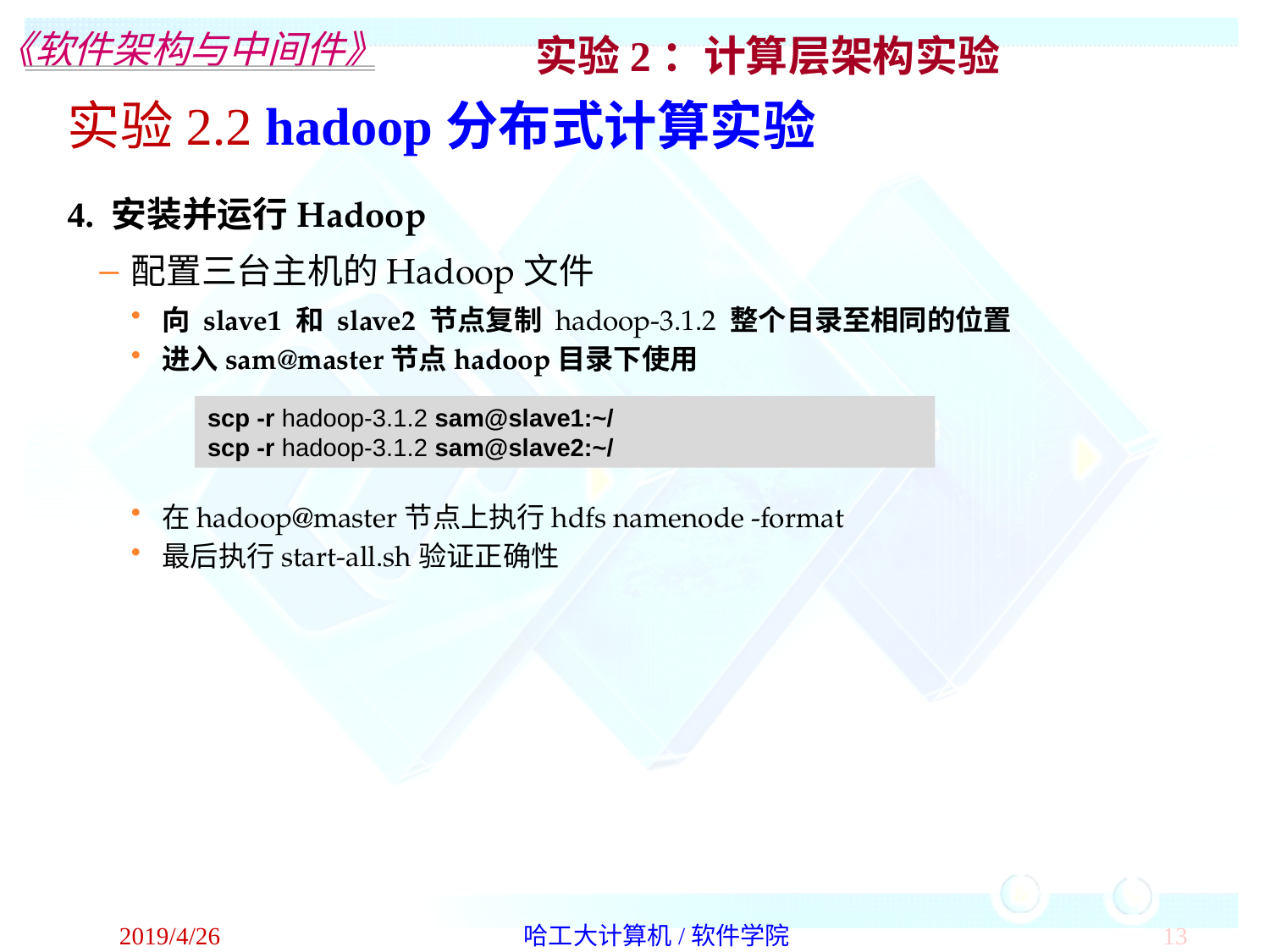

实验2.2 hadoop分布式计算实验

4. 安装并运行Hadoop
配置三台主机的Hadoop文件
向 slave1 和 slave2 节点复制 hadoop-3.1.2 整个目录至相同的位置
进入sam@master节点hadoop目录下使用

在hadoop@master节点上执行hdfs namenode -format
最后执行start-all.sh验证正确性

scp -r hadoop-3.1.2 sam@slave1:~/
scp -r hadoop-3.1.2 sam@slave2:~/